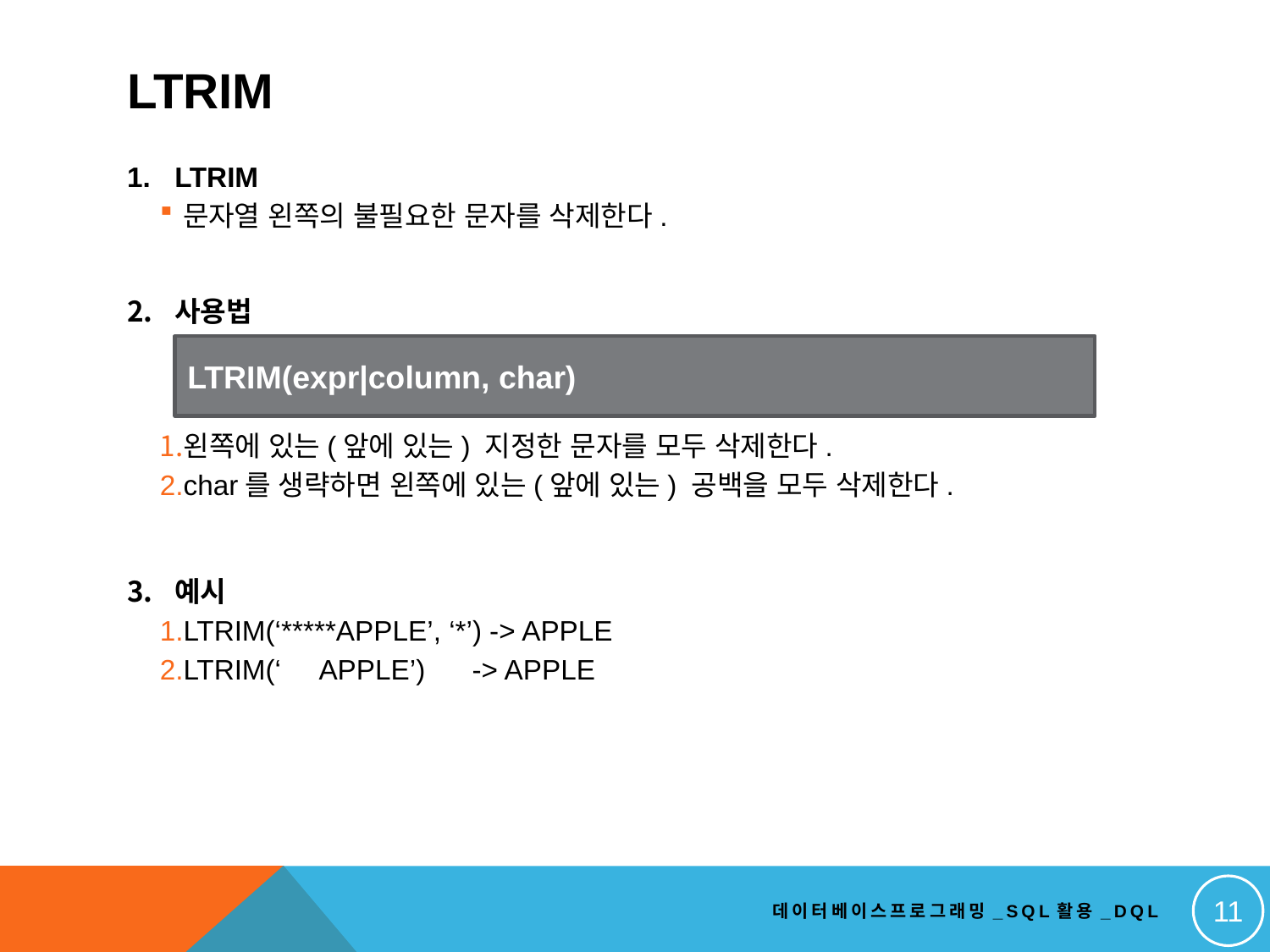

# LTRIM
LTRIM
문자열 왼쪽의 불필요한 문자를 삭제한다.

사용법

왼쪽에 있는(앞에 있는) 지정한 문자를 모두 삭제한다.
char를 생략하면 왼쪽에 있는(앞에 있는) 공백을 모두 삭제한다.

예시
LTRIM(‘*****APPLE’, ‘*’) -> APPLE
LTRIM(‘     APPLE’)      -> APPLE
LTRIM(expr|column, char)
11
데이터베이스프로그래밍_SQL활용_DQL